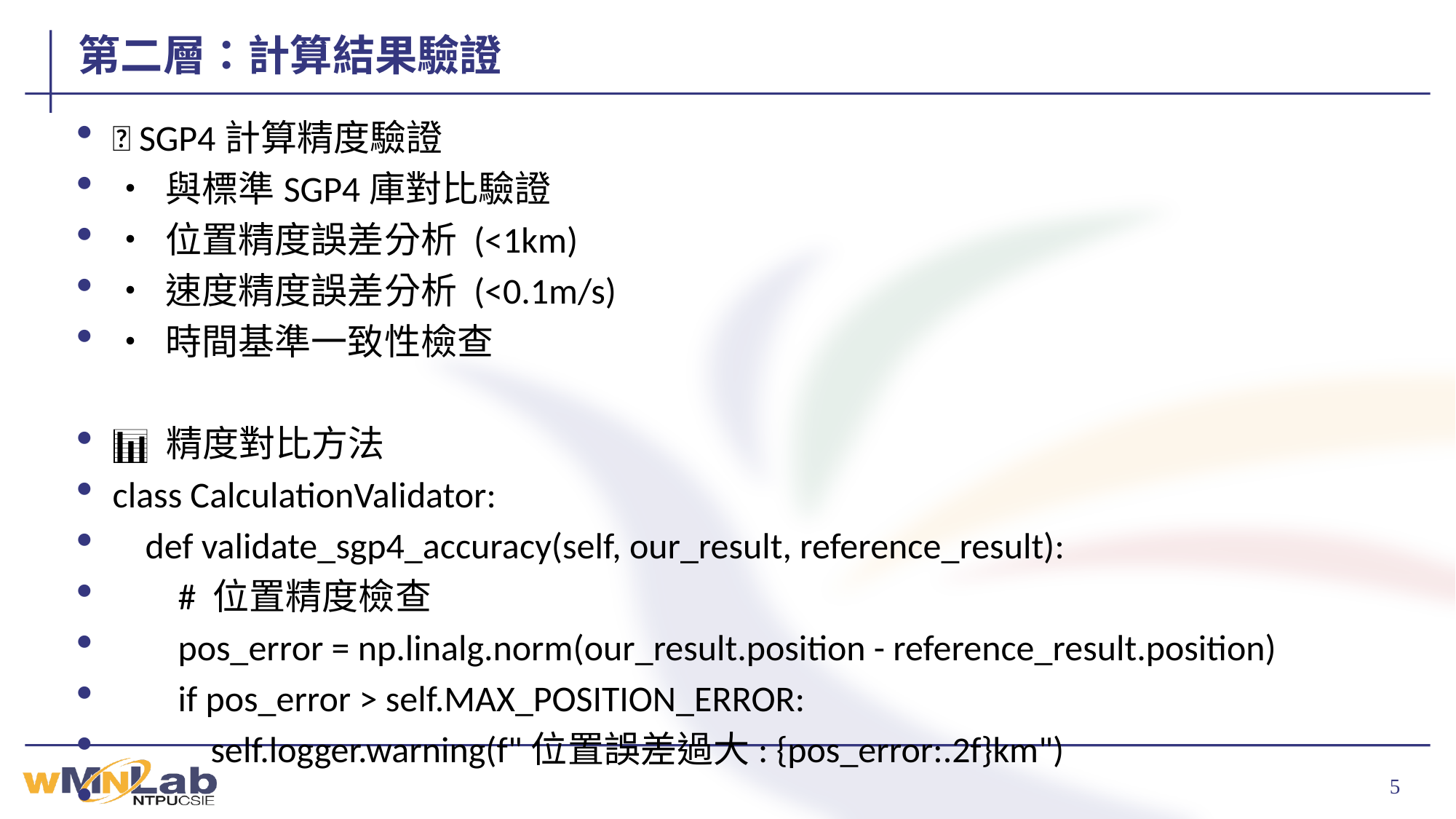

# 第二層：計算結果驗證
🧮 SGP4計算精度驗證
• 與標準SGP4庫對比驗證
• 位置精度誤差分析 (<1km)
• 速度精度誤差分析 (<0.1m/s)
• 時間基準一致性檢查

📊 精度對比方法
class CalculationValidator:
    def validate_sgp4_accuracy(self, our_result, reference_result):
        # 位置精度檢查
        pos_error = np.linalg.norm(our_result.position - reference_result.position)
        if pos_error > self.MAX_POSITION_ERROR:
            self.logger.warning(f"位置誤差過大: {pos_error:.2f}km")

        # 速度精度檢查
        vel_error = np.linalg.norm(our_result.velocity - reference_result.velocity)
        if vel_error > self.MAX_VELOCITY_ERROR:
            self.logger.warning(f"速度誤差過大: {vel_error:.4f}km/s")

    def cross_validate_with_external_tools(self, tle_data):
        # 與Gpredict、STK等工具交叉驗證
        gpredict_result = self._get_gpredict_result(tle_data)
        our_result = self._calculate_our_result(tle_data)

        return self._compare_results(our_result, gpredict_result)